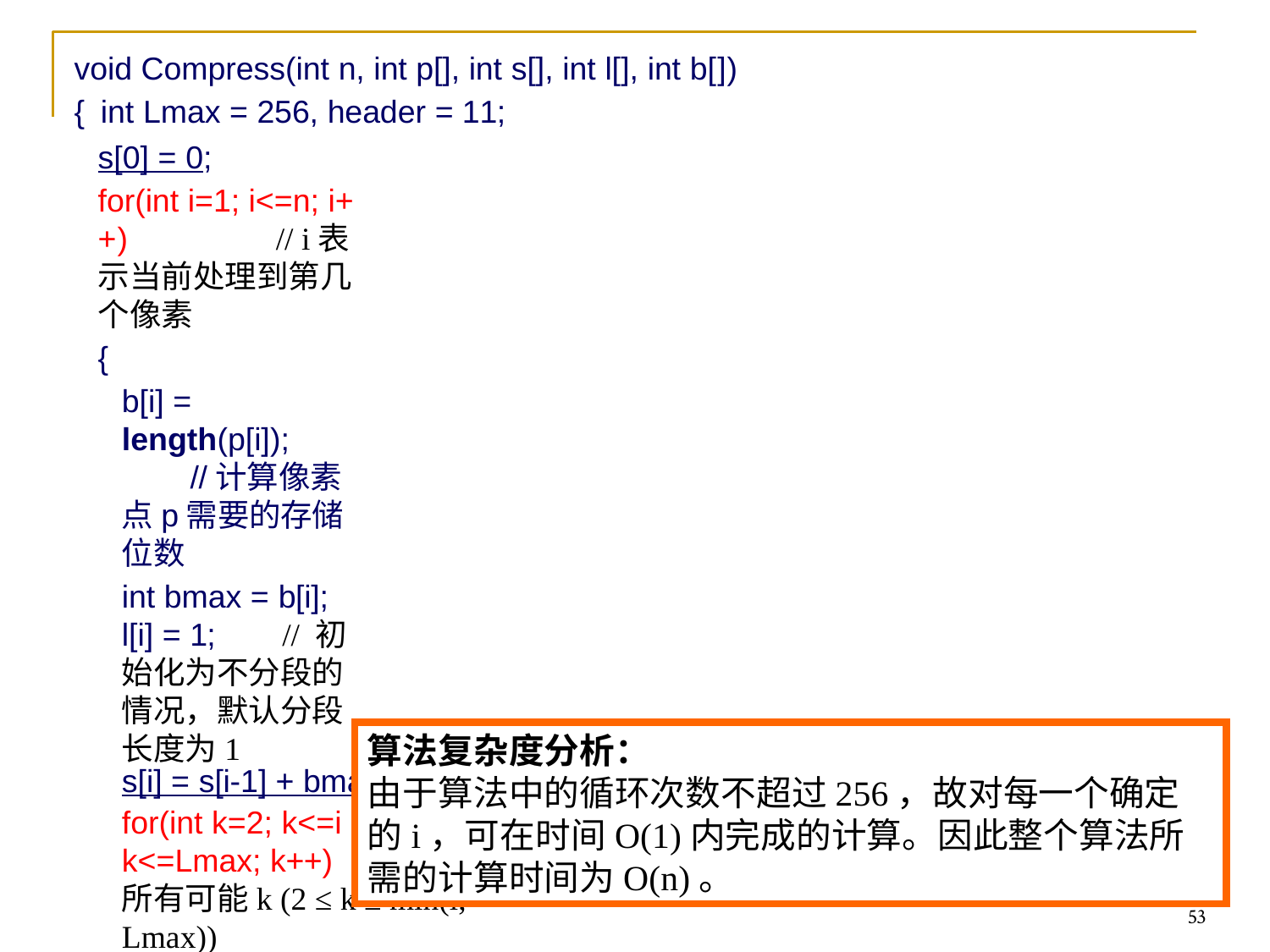

void Compress(int n, int p[], int s[], int l[], int b[])
{  int Lmax = 256, header = 11;
s[0] = 0;
for(int i=1; i<=n; i++)               // i表示当前处理到第几个像素
{
b[i] = length(p[i]);                  //计算像素点p需要的存储位数
int bmax = b[i];    l[i] = 1;        // 初始化为不分段的情况，默认分段长度为1
s[i] = s[i-1] + bmax;
for(int k=2; k<=i && k<=Lmax; k++)    //尝试所有可能k (2 ≤ k ≤ min(i, Lmax))
{
if(bmax < b[i-k+1])   bmax = b[i-k+1]; // 更新当前分段的最大位数
if(s[i] > s[i-k]+k*bmax)                        // 如果找到更优的分段方式
{
s[i] = s[i-k] + k*bmax;
l[i] = k;                                                 // 记录最优分段长度
}
}
s[i] += header;                                      // 添加段头开销
	}
}
算法复杂度分析：
由于算法中的循环次数不超过256，故对每一个确定的i，可在时间O(1)内完成的计算。因此整个算法所需的计算时间为O(n)。
53